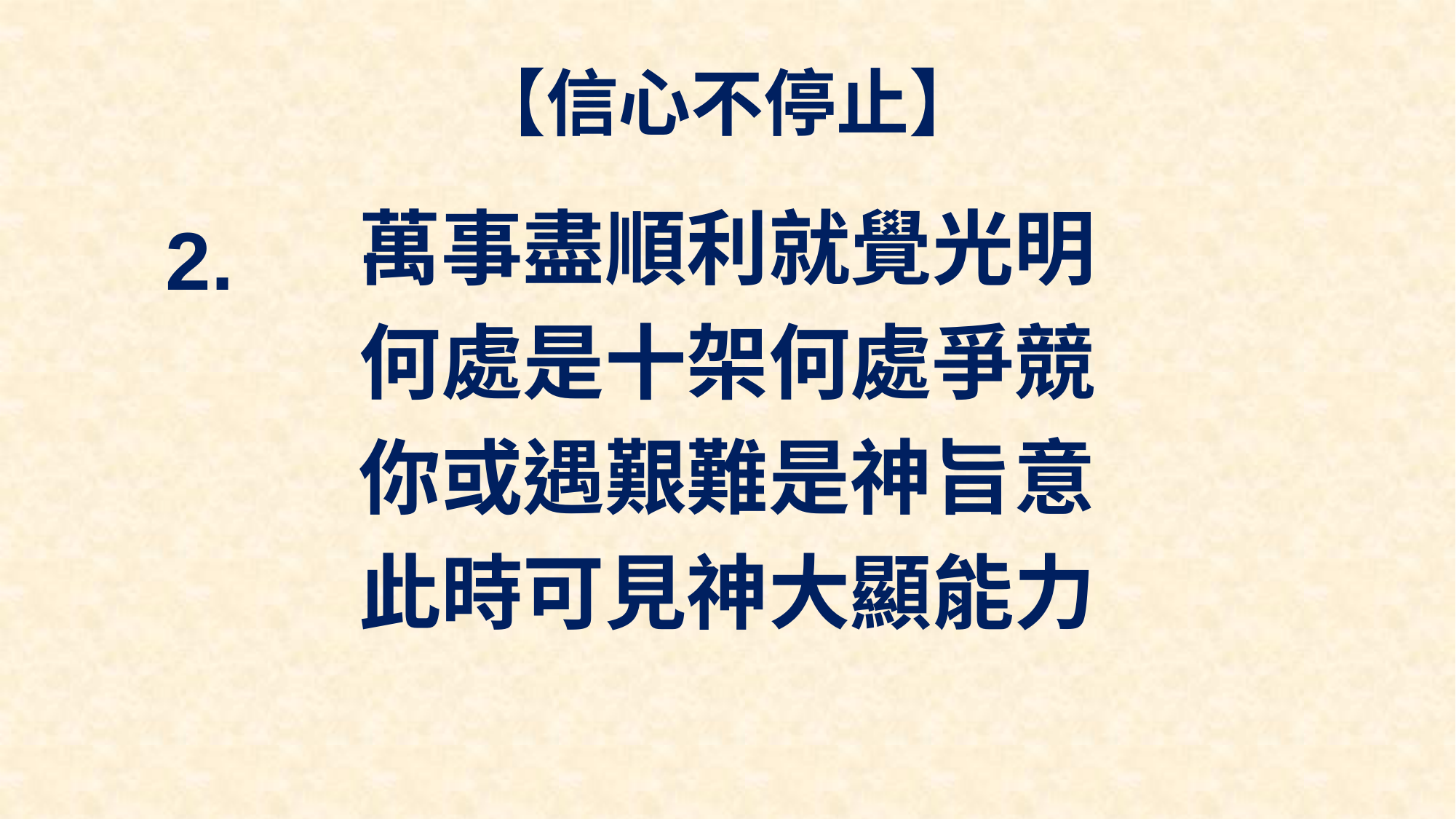

# 【信心不停止】
萬事盡順利就覺光明
何處是十架何處爭競
你或遇艱難是神旨意
此時可見神大顯能力
2.